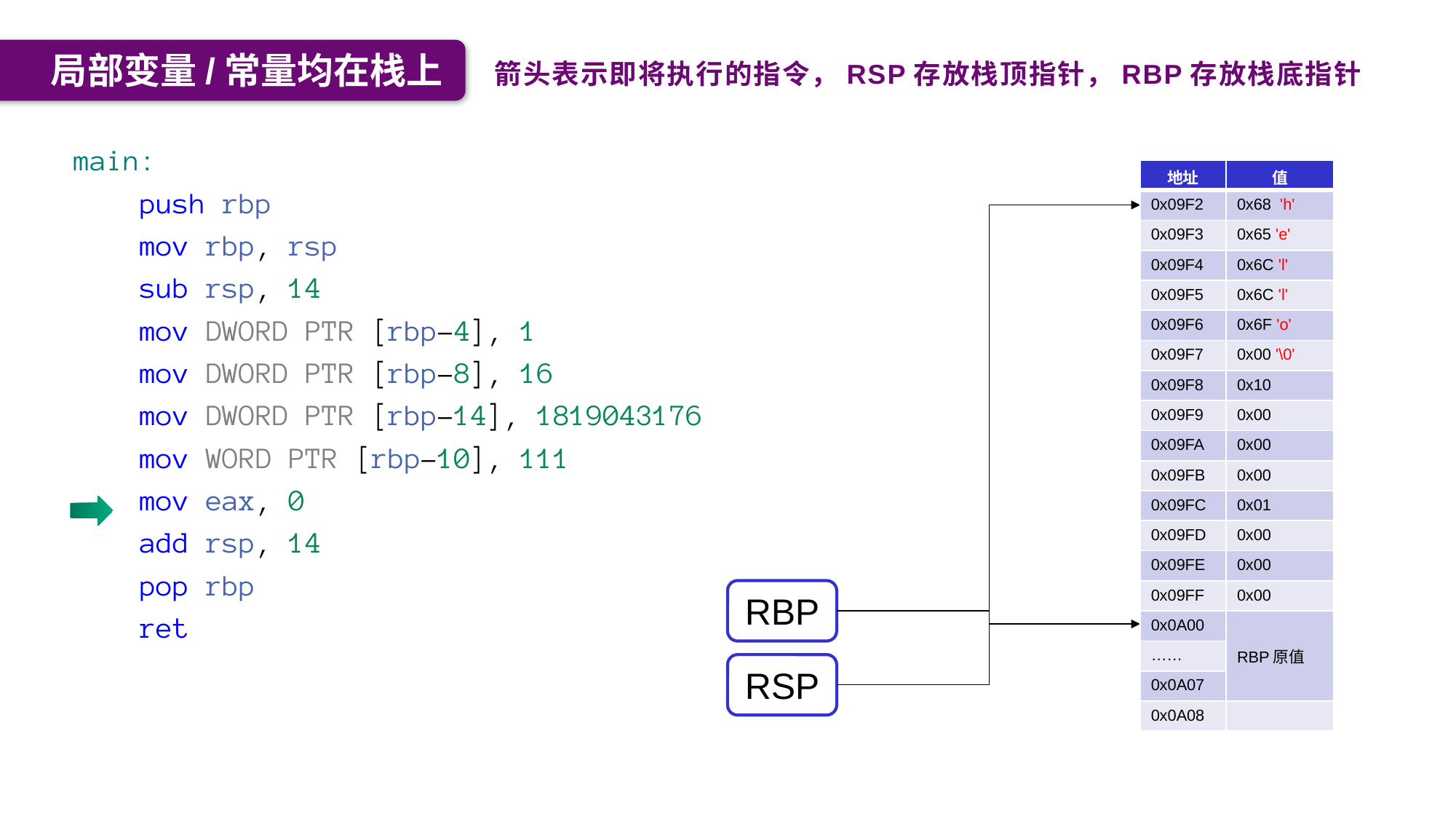

局部变量/常量均在栈上
箭头表示即将执行的指令，RSP存放栈顶指针，RBP存放栈底指针
main:
    push rbp
    mov rbp, rsp
    sub rsp, 14
    mov DWORD PTR [rbp-4], 1
    mov DWORD PTR [rbp-8], 16
    mov DWORD PTR [rbp-14], 1819043176
    mov WORD PTR [rbp-10], 111
    mov eax, 0
    add rsp, 14
    pop rbp
    ret
| 地址 | 值 |
| --- | --- |
| 0x09F2 | 0x68 'h' |
| 0x09F3 | 0x65 'e' |
| 0x09F4 | 0x6C 'l' |
| 0x09F5 | 0x6C 'l' |
| 0x09F6 | 0x6F 'o' |
| 0x09F7 | 0x00 '\0' |
| 0x09F8 | 0x10 |
| 0x09F9 | 0x00 |
| 0x09FA | 0x00 |
| 0x09FB | 0x00 |
| 0x09FC | 0x01 |
| 0x09FD | 0x00 |
| 0x09FE | 0x00 |
| 0x09FF | 0x00 |
| 0x0A00 | RBP原值 |
| …… |  |
| 0x0A07 |  |
| 0x0A08 |  |

RBP
RSP